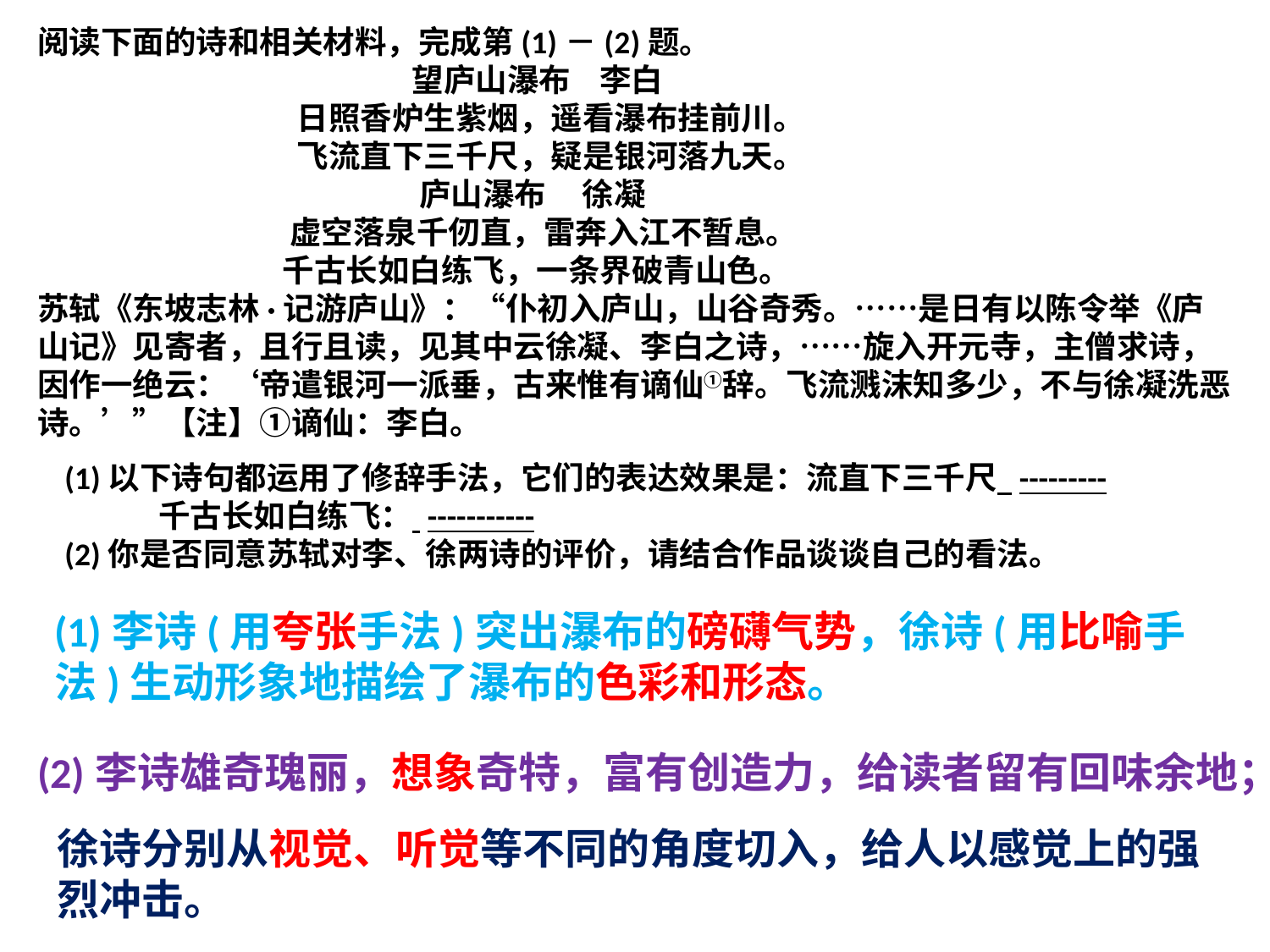

阅读下面的诗和相关材料，完成第(1)－(2)题。
                                                   望庐山瀑布    李白
                                   日照香炉生紫烟，遥看瀑布挂前川。
                                   飞流直下三千尺，疑是银河落九天。
                                                    庐山瀑布     徐凝
                                  虚空落泉千仞直，雷奔入江不暂息。
                                 千古长如白练飞，一条界破青山色。
苏轼《东坡志林·记游庐山》：“仆初入庐山，山谷奇秀。……是日有以陈令举《庐山记》见寄者，且行且读，见其中云徐凝、李白之诗，……旋入开元寺，主僧求诗，因作一绝云：‘帝遣银河一派垂，古来惟有谪仙①辞。飞流溅沫知多少，不与徐凝洗恶诗。’”【注】①谪仙：李白。
 (1)以下诗句都运用了修辞手法，它们的表达效果是：流直下三千尺  ---------                               千古长如白练飞： -----------
 (2)你是否同意苏轼对李、徐两诗的评价，请结合作品谈谈自己的看法。
(1)李诗(用夸张手法)突出瀑布的磅礴气势，徐诗(用比喻手法)生动形象地描绘了瀑布的色彩和形态。
(2)李诗雄奇瑰丽，想象奇特，富有创造力，给读者留有回味余地；
徐诗分别从视觉、听觉等不同的角度切入，给人以感觉上的强烈冲击。